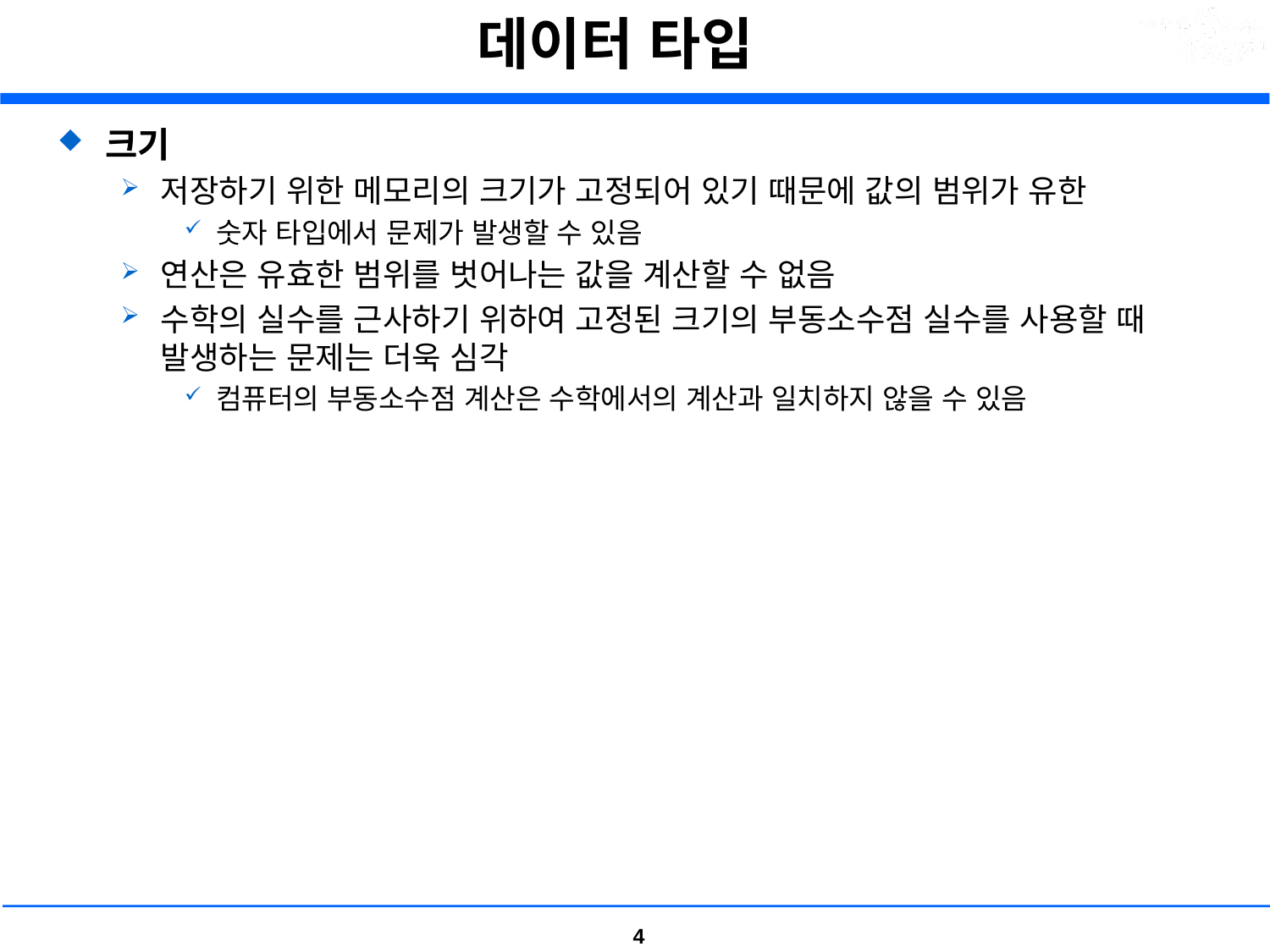

# 데이터 타입
크기
저장하기 위한 메모리의 크기가 고정되어 있기 때문에 값의 범위가 유한
숫자 타입에서 문제가 발생할 수 있음
연산은 유효한 범위를 벗어나는 값을 계산할 수 없음
수학의 실수를 근사하기 위하여 고정된 크기의 부동소수점 실수를 사용할 때 발생하는 문제는 더욱 심각
컴퓨터의 부동소수점 계산은 수학에서의 계산과 일치하지 않을 수 있음